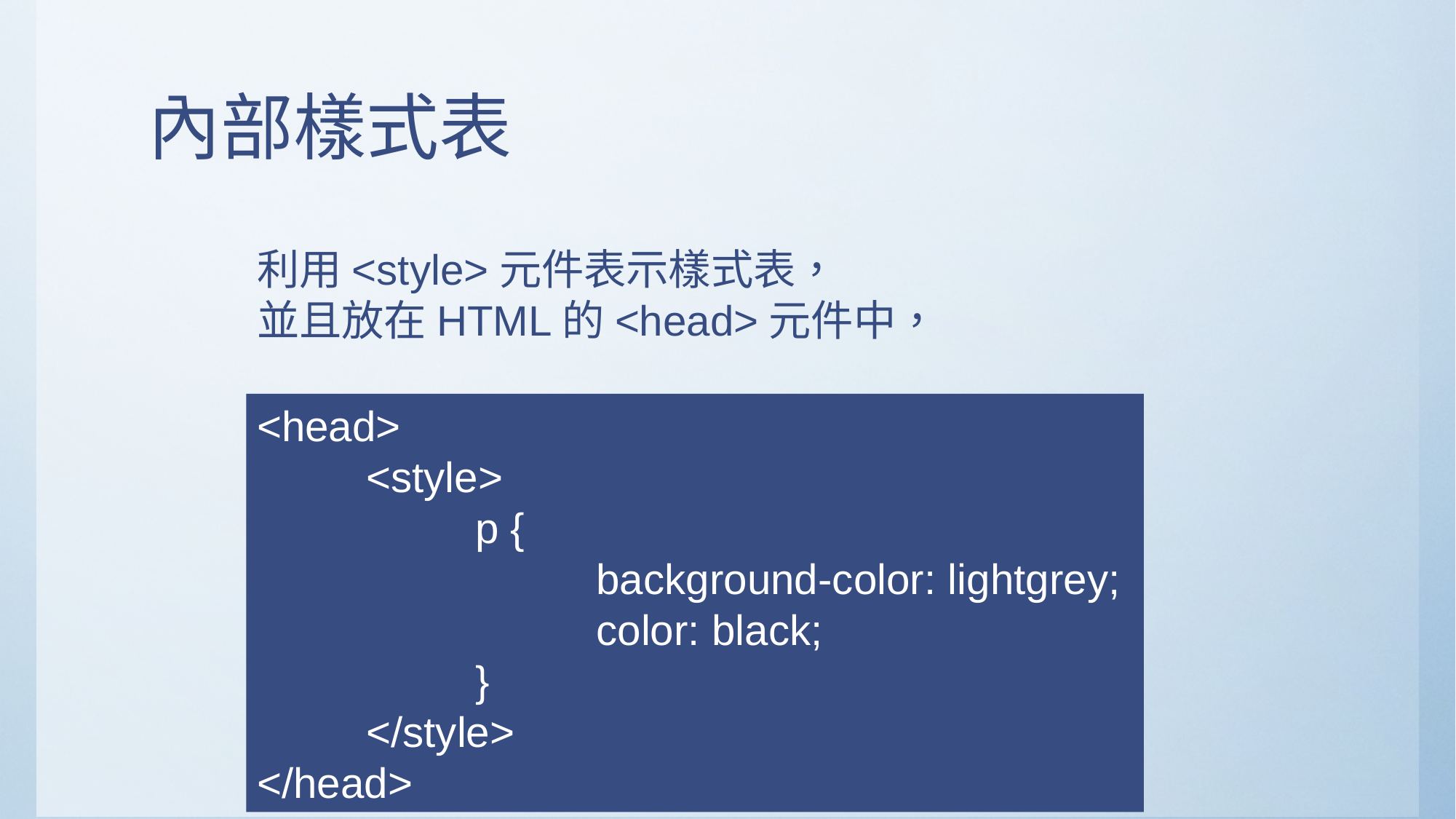

# 內部樣式表
利用<style>元件表示樣式表，
並且放在HTML的<head>元件中，
<head>
	<style>
		p {
			 background-color: lightgrey;
			 color: black;
		}
	</style>
</head>